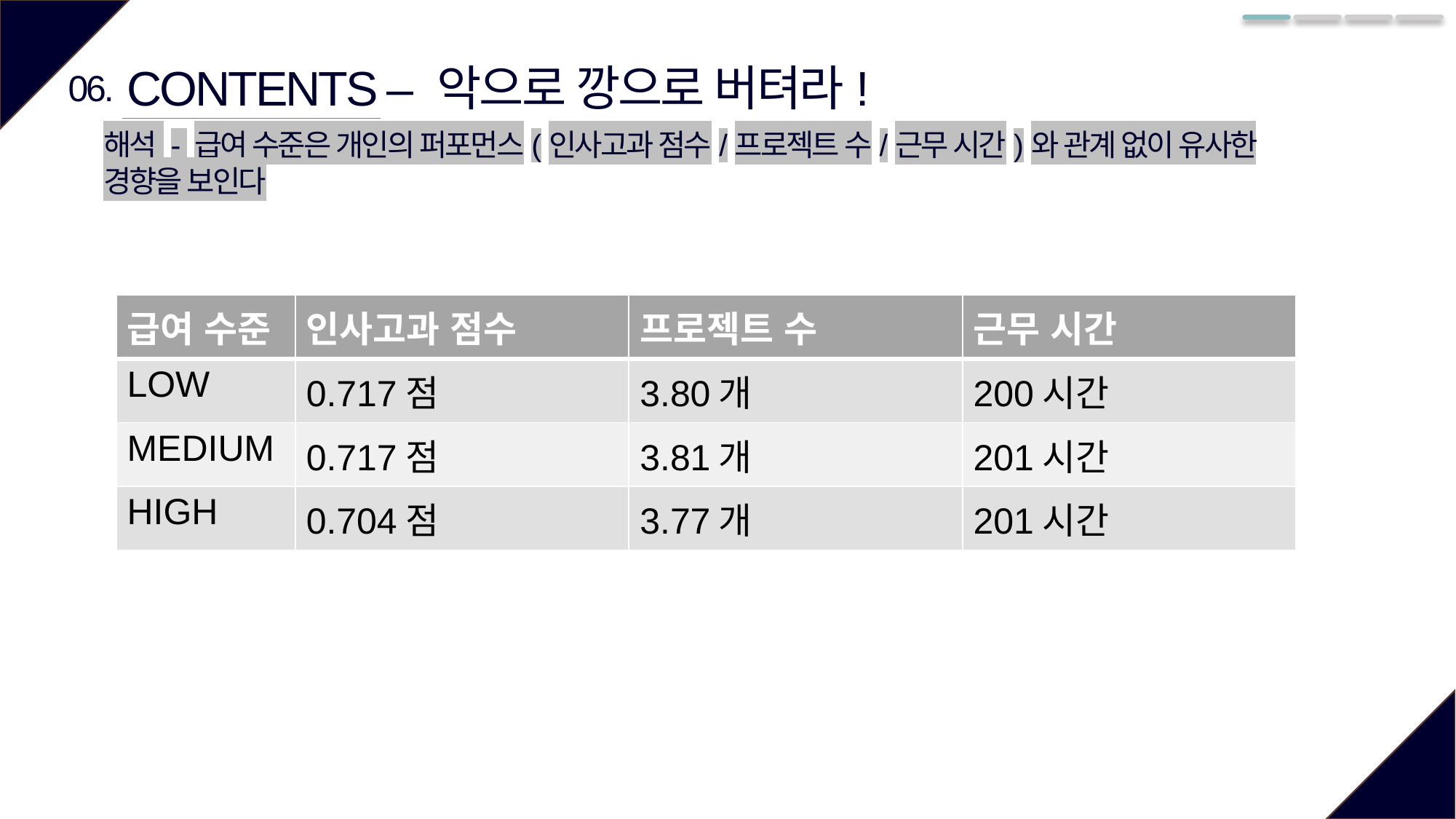

CONTENTS – 악으로 깡으로 버텨라!
06.
해석 - 급여 수준은 개인의 퍼포먼스(인사고과 점수/프로젝트 수/근무 시간)와 관계 없이 유사한 경향을 보인다
| 급여 수준 | 인사고과 점수 | 프로젝트 수 | 근무 시간 |
| --- | --- | --- | --- |
| LOW | 0.717점 | 3.80개 | 200시간 |
| MEDIUM | 0.717점 | 3.81개 | 201시간 |
| HIGH | 0.704점 | 3.77개 | 201시간 |